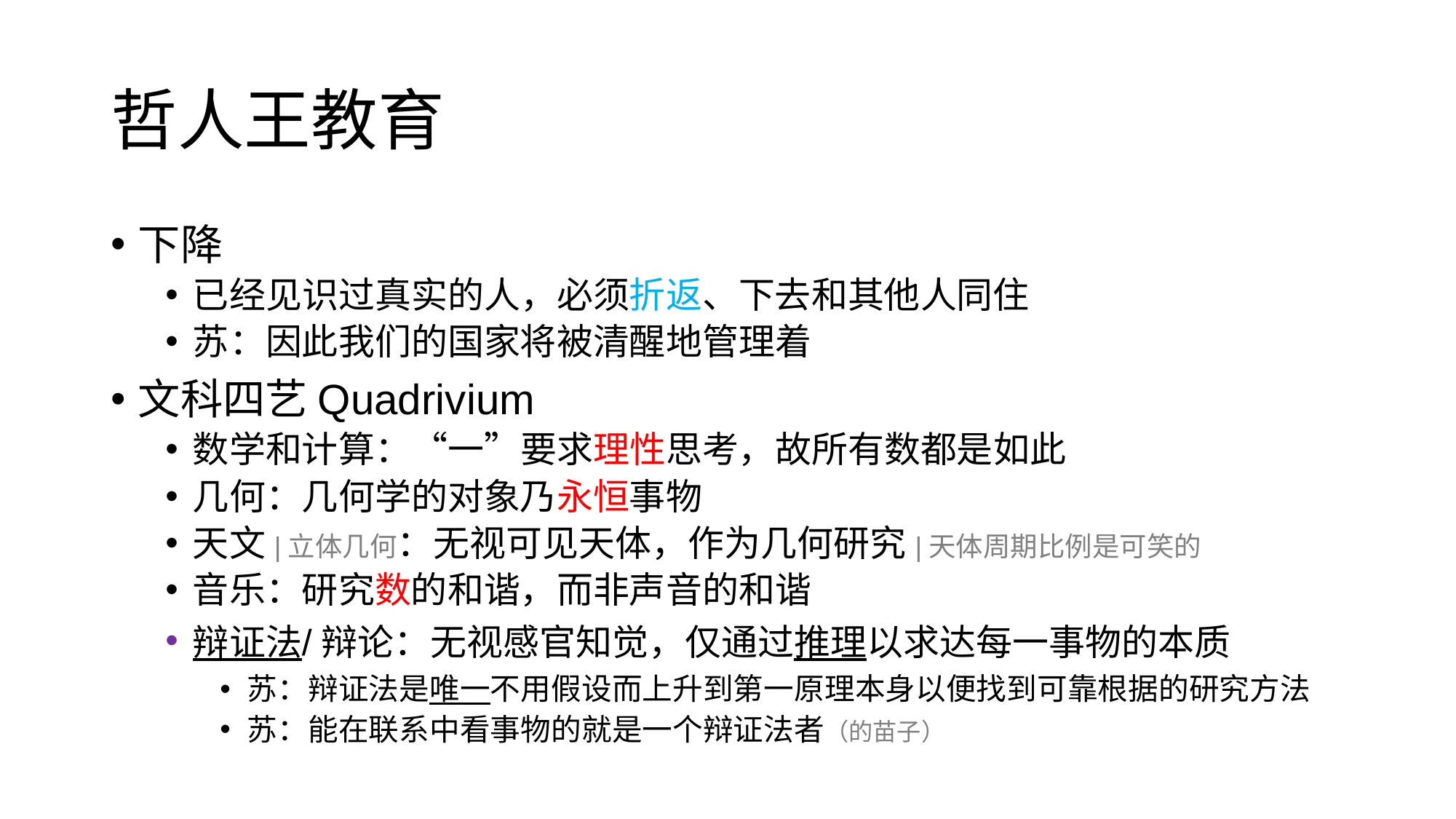

# 哲人王教育
下降
已经见识过真实的人，必须折返、下去和其他人同住
苏：因此我们的国家将被清醒地管理着
文科四艺Quadrivium
数学和计算：“一”要求理性思考，故所有数都是如此
几何：几何学的对象乃永恒事物
天文|立体几何：无视可见天体，作为几何研究|天体周期比例是可笑的
音乐：研究数的和谐，而非声音的和谐
辩证法/辩论：无视感官知觉，仅通过推理以求达每一事物的本质
苏：辩证法是唯一不用假设而上升到第一原理本身以便找到可靠根据的研究方法
苏：能在联系中看事物的就是一个辩证法者（的苗子）